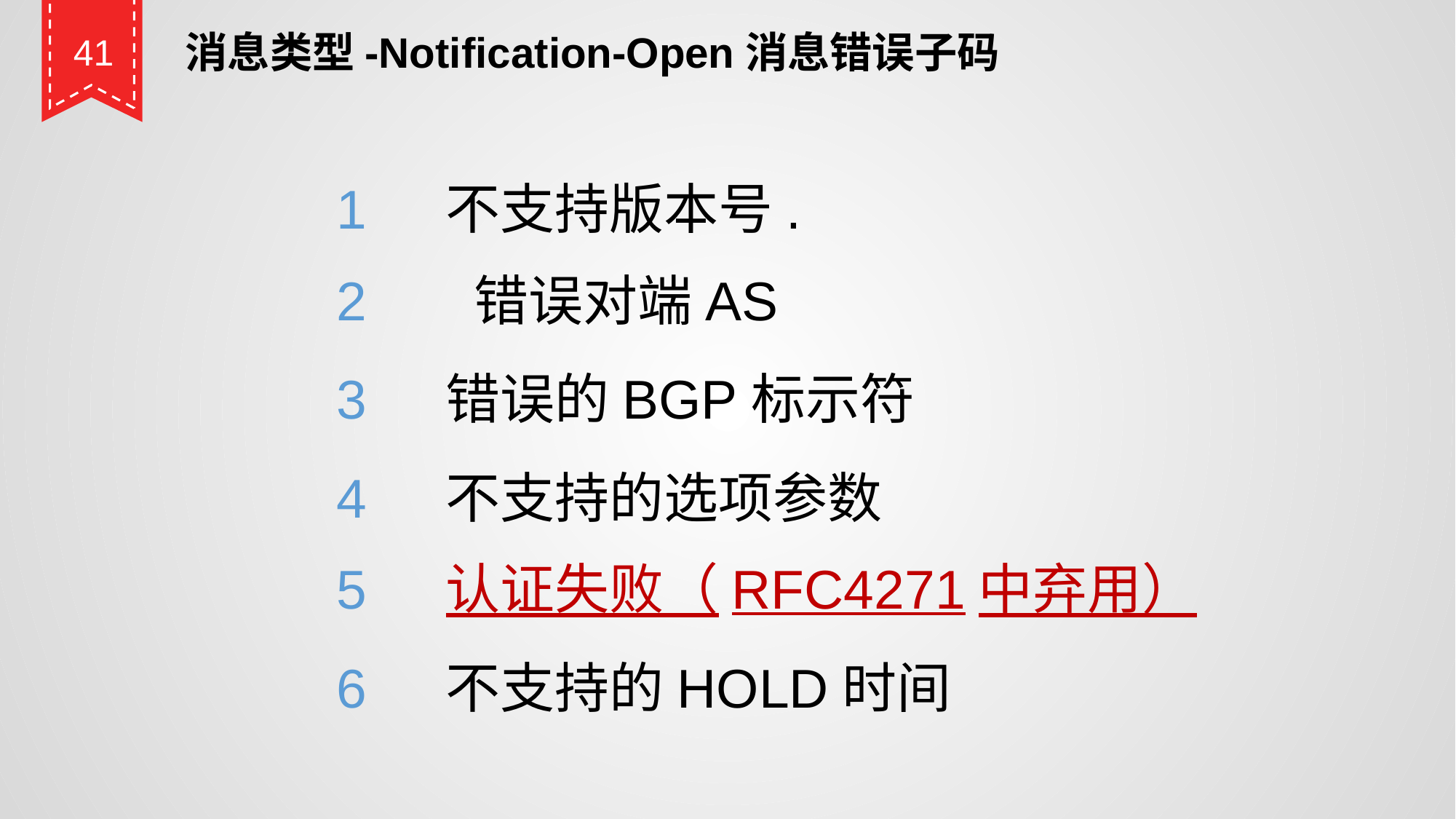

消息类型-Notification-Open消息错误子码
41
1 	不支持版本号.
2 	 错误对端AS
3 	错误的BGP标示符
4 	不支持的选项参数
5 	认证失败（RFC4271中弃用）
6 	不支持的HOLD时间